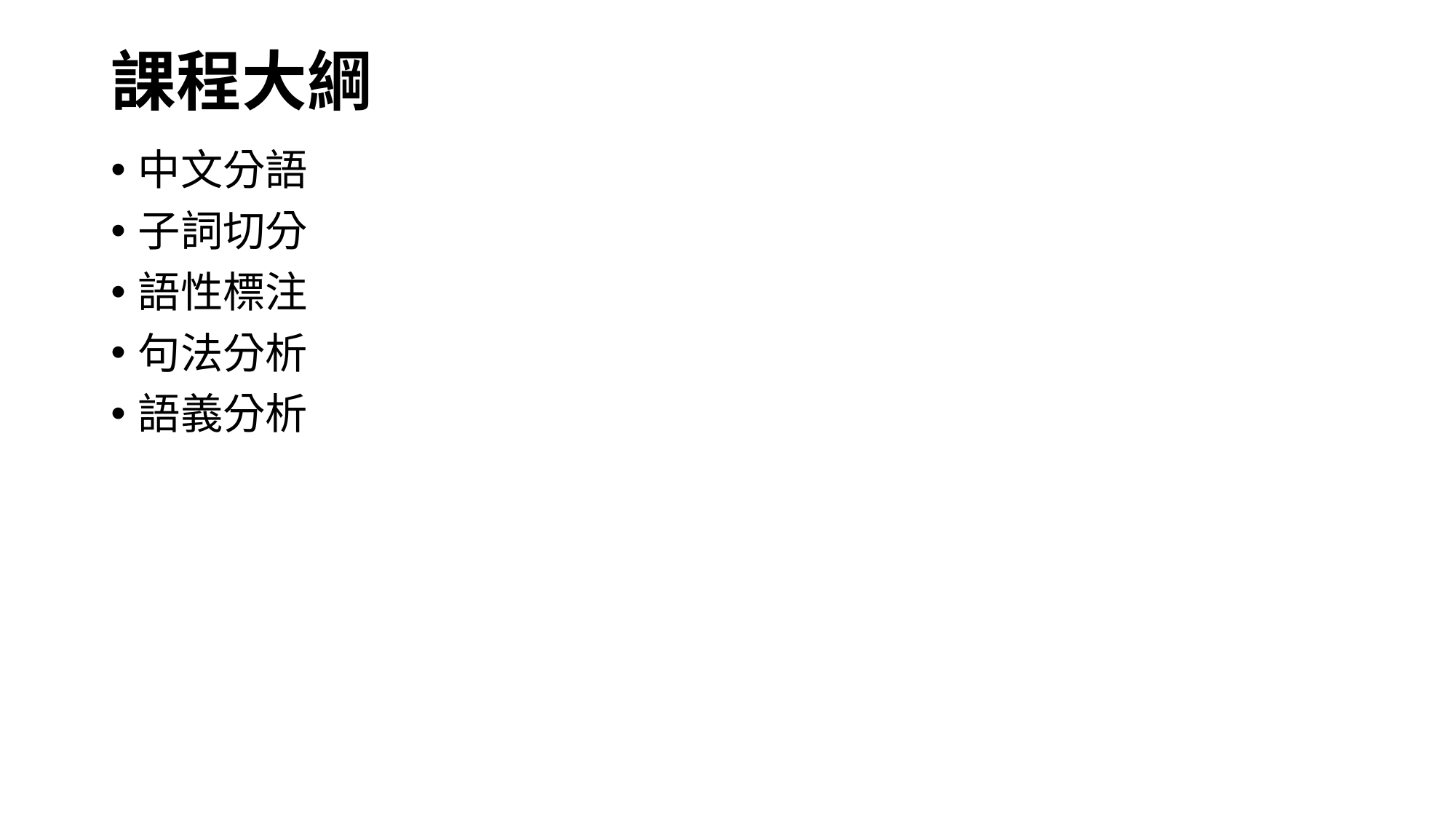

# 課程大綱
中文分語
子詞切分
語性標注
句法分析
語義分析